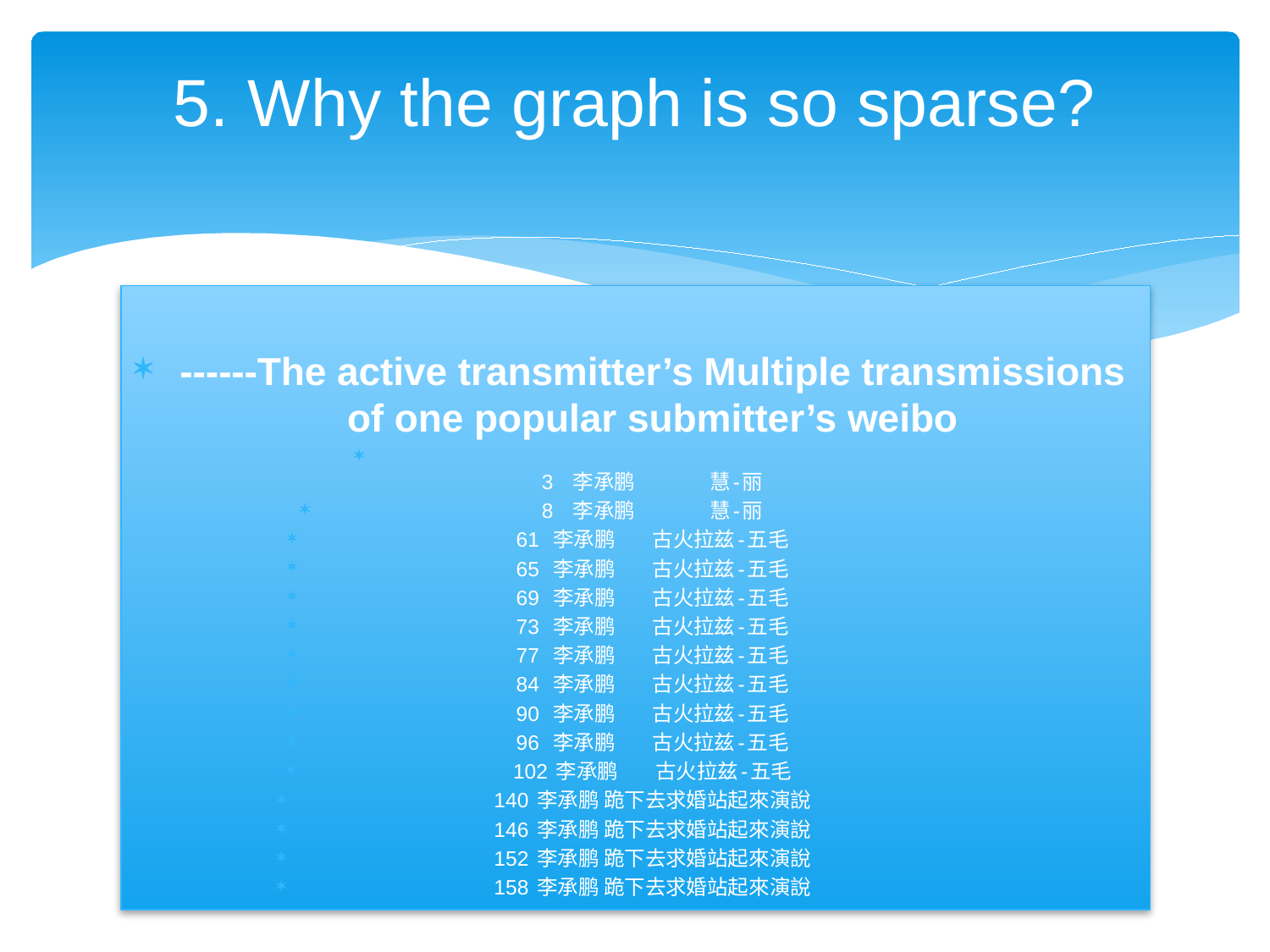

# 5. Why the graph is so sparse?

------The active transmitter’s Multiple transmissions of one popular submitter’s weibo
3   李承鹏                慧-丽
8   李承鹏                慧-丽
61  李承鹏        古火拉兹-五毛
65  李承鹏        古火拉兹-五毛
69  李承鹏        古火拉兹-五毛
73  李承鹏        古火拉兹-五毛
77  李承鹏        古火拉兹-五毛
84  李承鹏        古火拉兹-五毛
90  李承鹏        古火拉兹-五毛
96  李承鹏        古火拉兹-五毛
102 李承鹏        古火拉兹-五毛
140 李承鹏 跪下去求婚站起來演說
146 李承鹏 跪下去求婚站起來演說
152 李承鹏 跪下去求婚站起來演說
158 李承鹏 跪下去求婚站起來演說